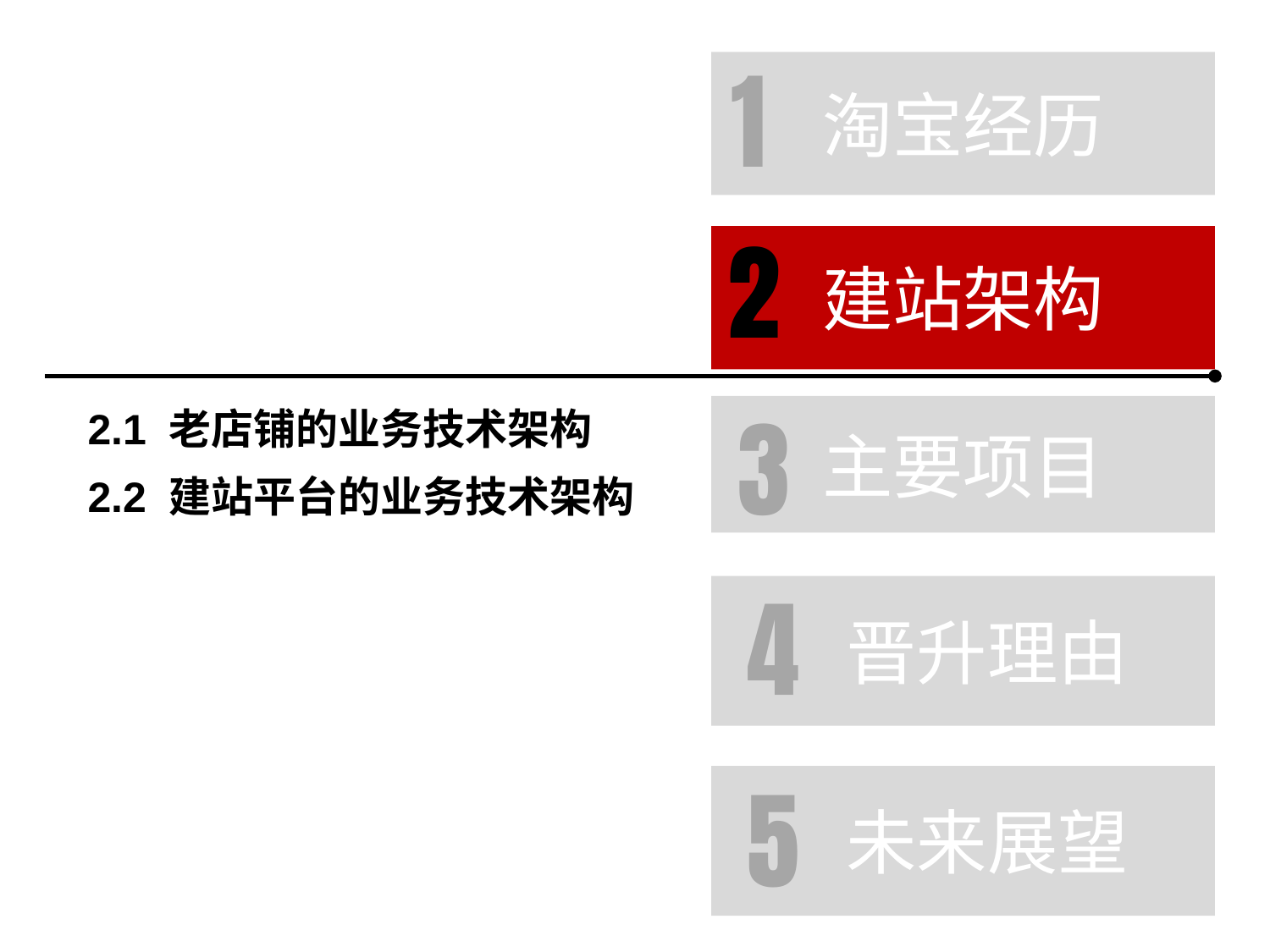

淘宝经历
2
建站架构
主要项目
3
  晋升理由
4
  未来展望
1
2.1 老店铺的业务技术架构
2.2 建站平台的业务技术架构
5